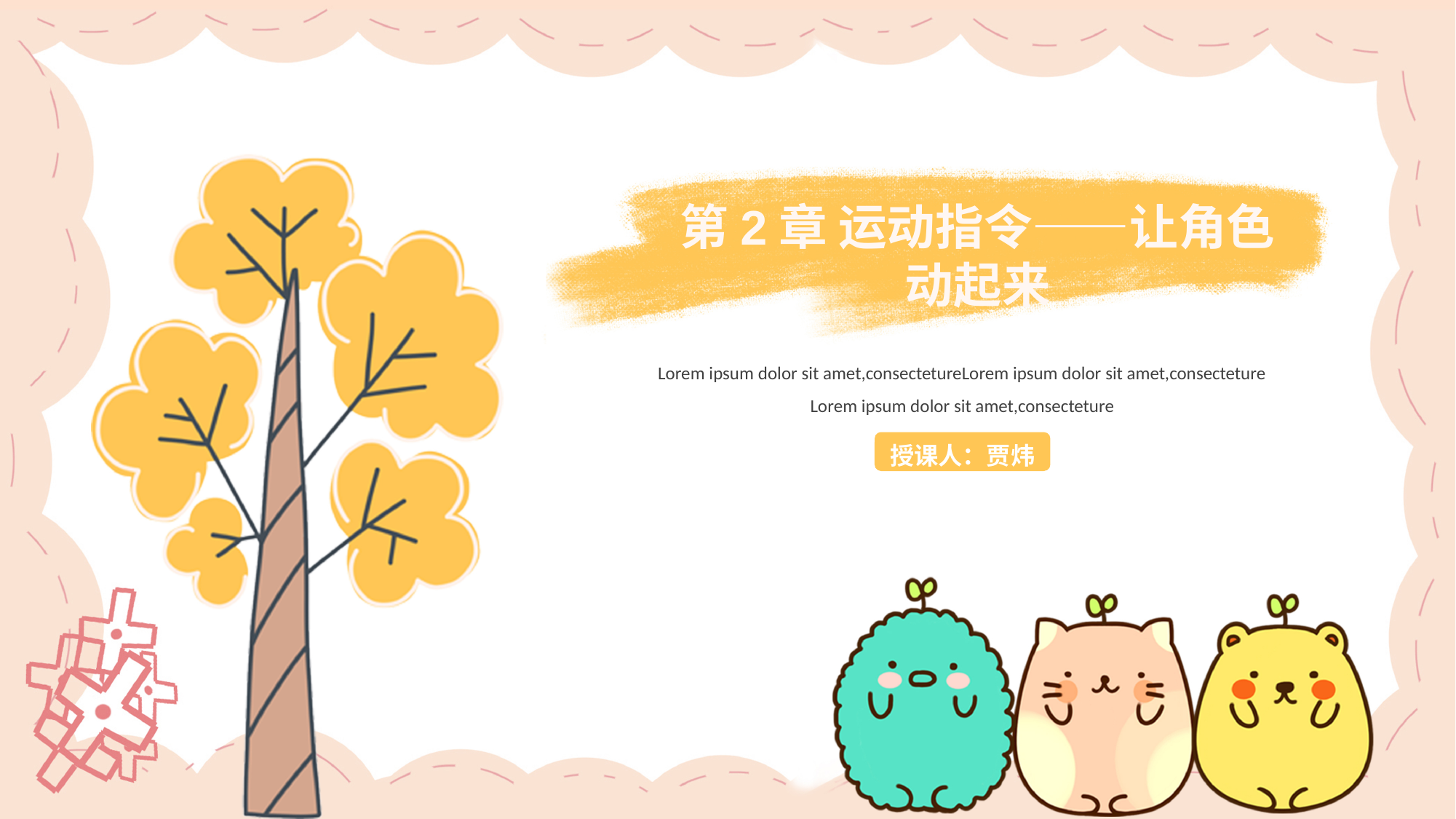

第2章 运动指令——让角色动起来
Lorem ipsum dolor sit amet,consectetureLorem ipsum dolor sit amet,consecteture Lorem ipsum dolor sit amet,consecteture

授课人：贾炜